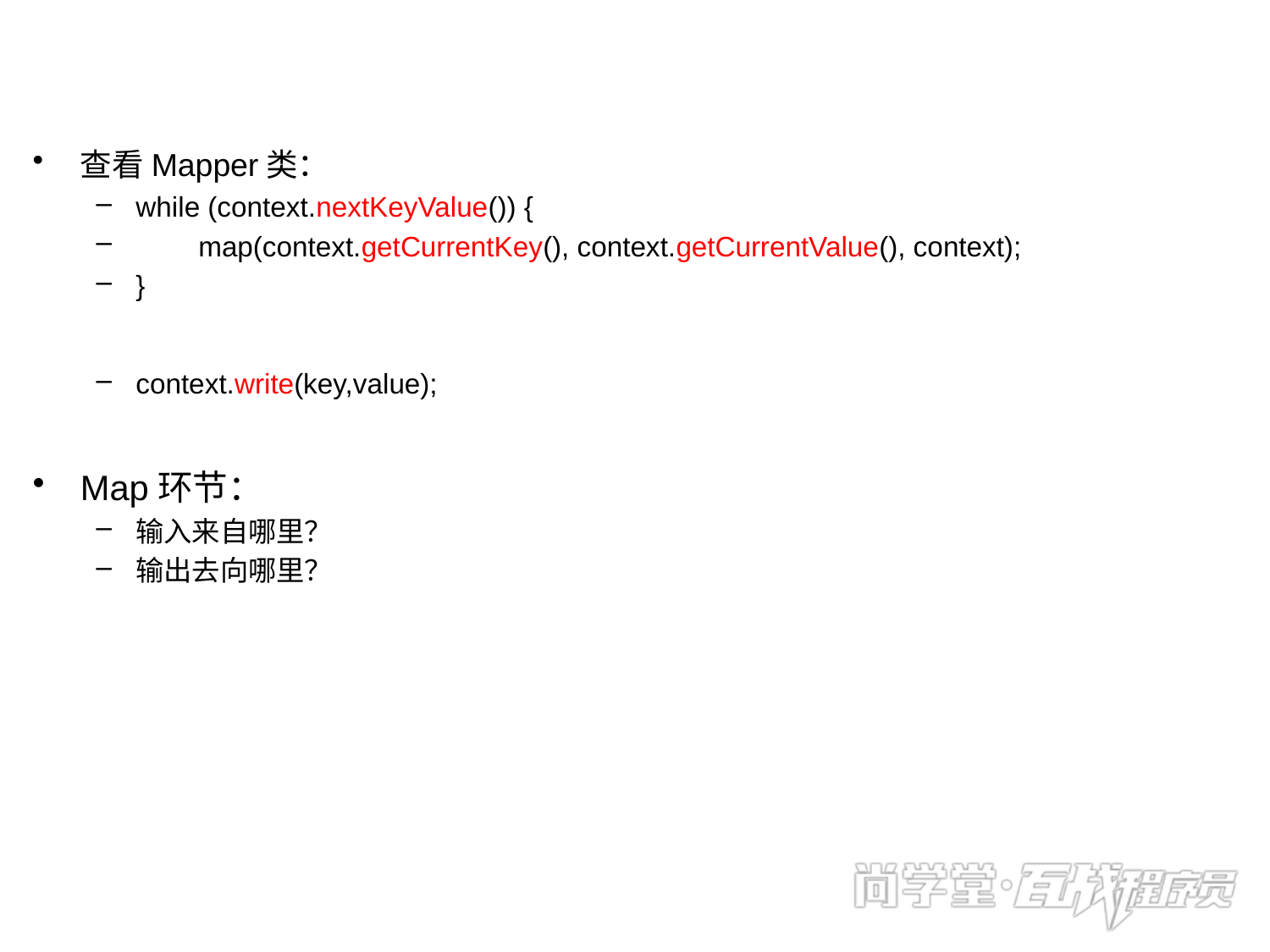

查看Mapper类：
while (context.nextKeyValue()) {
        map(context.getCurrentKey(), context.getCurrentValue(), context);
}

context.write(key,value);

Map环节：
输入来自哪里？
输出去向哪里？